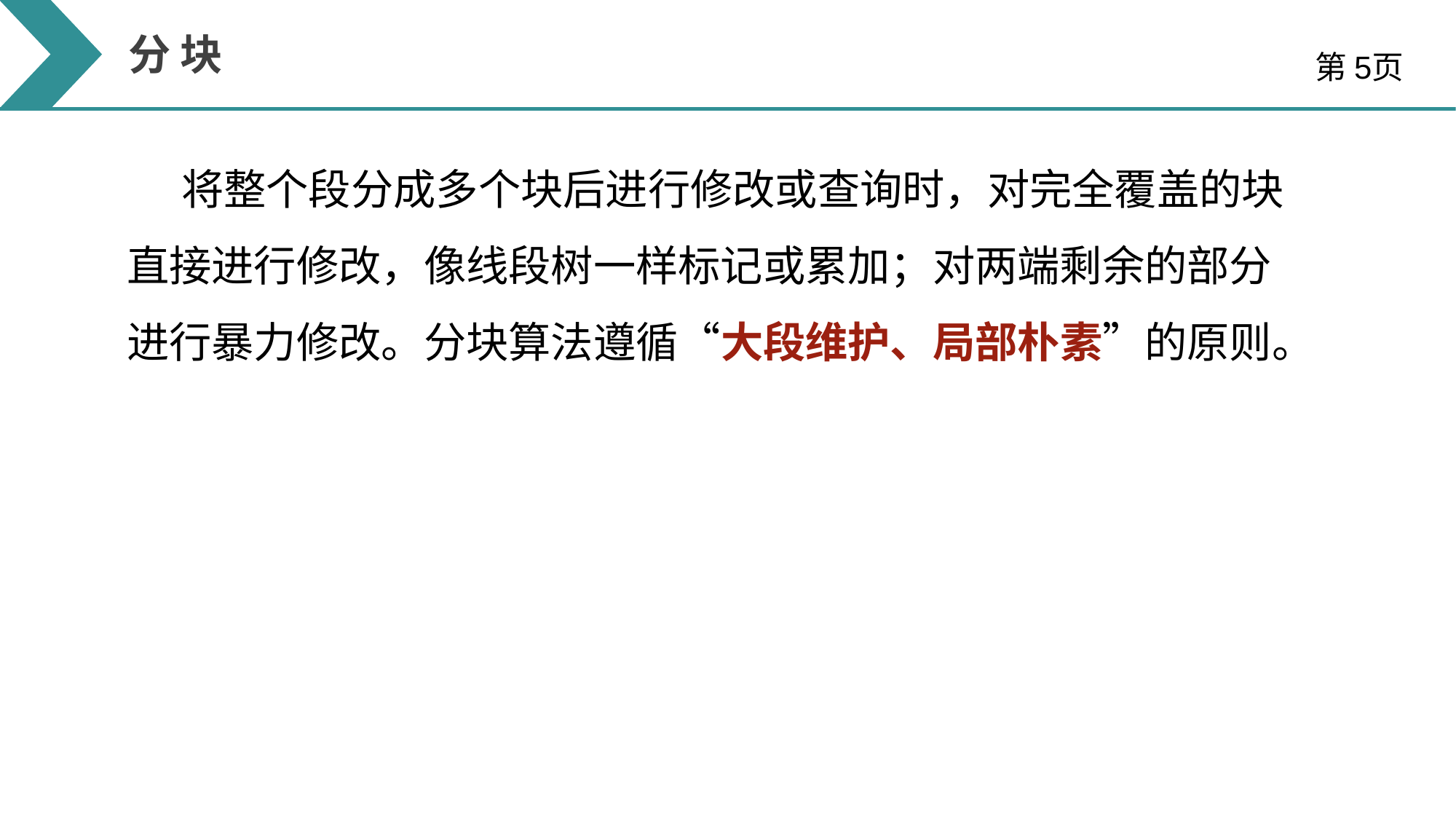

分 块
第5页
将整个段分成多个块后进行修改或查询时，对完全覆盖的块直接进行修改，像线段树一样标记或累加；对两端剩余的部分进行暴力修改。分块算法遵循“大段维护、局部朴素”的原则。